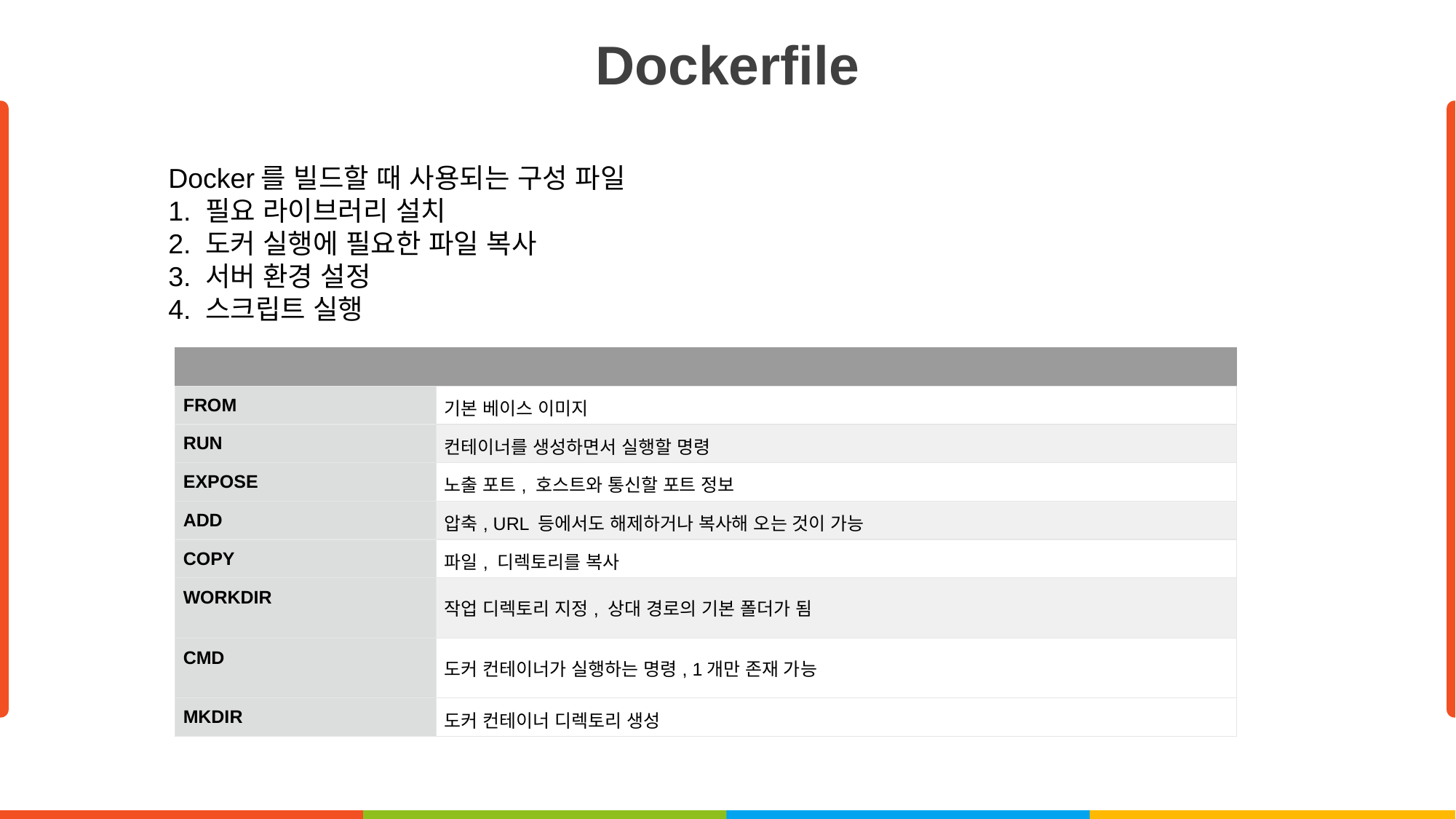

Dockerfile

Docker를 빌드할 때 사용되는 구성 파일
1. 필요 라이브러리 설치
2. 도커 실행에 필요한 파일 복사
3. 서버 환경 설정
4. 스크립트 실행
|  |  |
| --- | --- |
| FROM | 기본 베이스 이미지 |
| RUN | 컨테이너를 생성하면서 실행할 명령 |
| EXPOSE | 노출 포트, 호스트와 통신할 포트 정보 |
| ADD | 압축, URL 등에서도 해제하거나 복사해 오는 것이 가능 |
| COPY | 파일, 디렉토리를 복사 |
| WORKDIR | 작업 디렉토리 지정, 상대 경로의 기본 폴더가 됨 |
| CMD | 도커 컨테이너가 실행하는 명령, 1개만 존재 가능 |
| MKDIR | 도커 컨테이너 디렉토리 생성 |